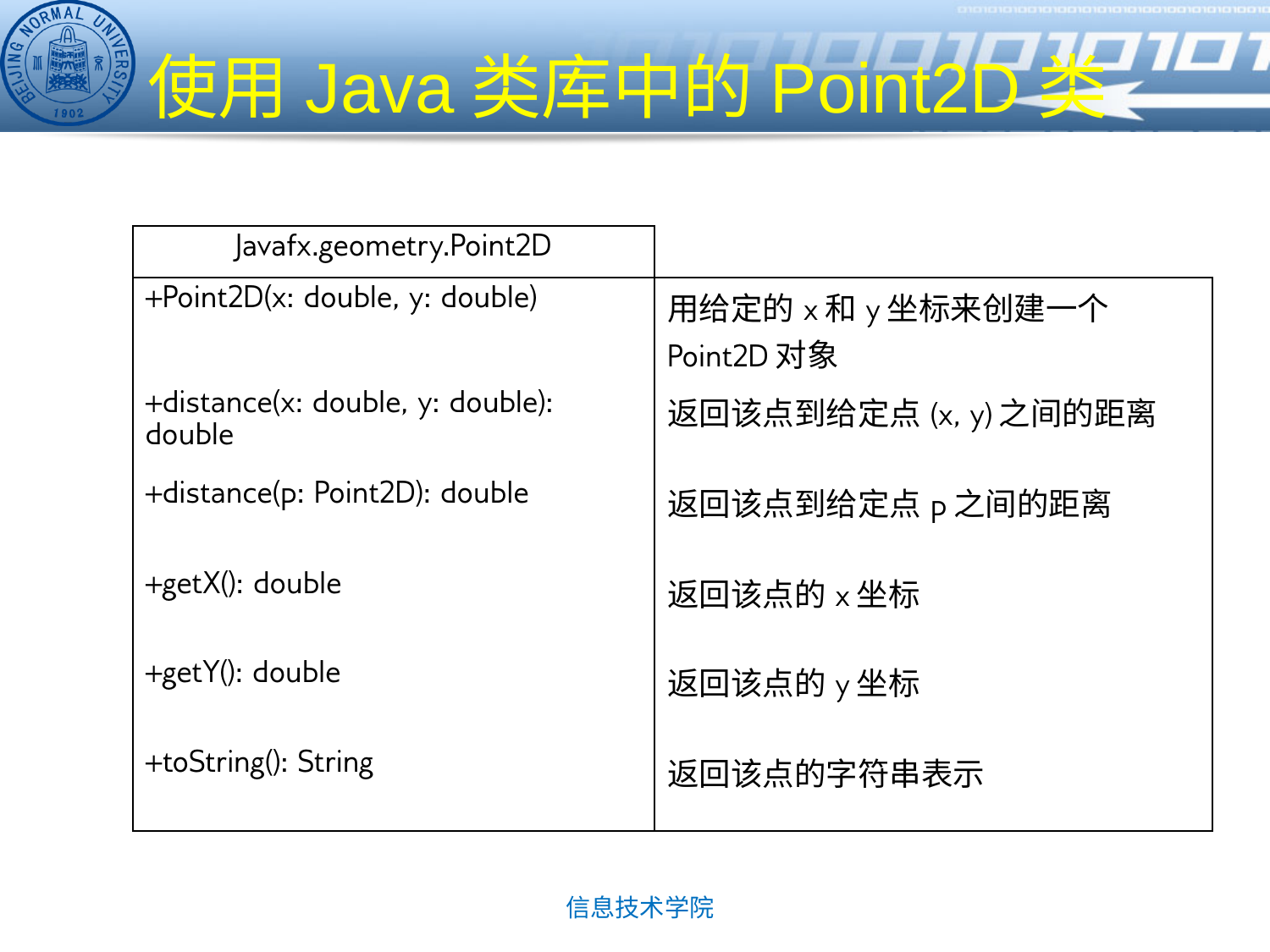

# 使用Java类库中的Point2D类
| Javafx.geometry.Point2D |  |
| --- | --- |
| +Point2D(x: double, y: double) | 用给定的x和y坐标来创建一个Point2D对象 |
| +distance(x: double, y: double): double | 返回该点到给定点(x, y)之间的距离 |
| +distance(p: Point2D): double | 返回该点到给定点p之间的距离 |
| +getX(): double | 返回该点的x坐标 |
| +getY(): double | 返回该点的y坐标 |
| +toString(): String | 返回该点的字符串表示 |
25